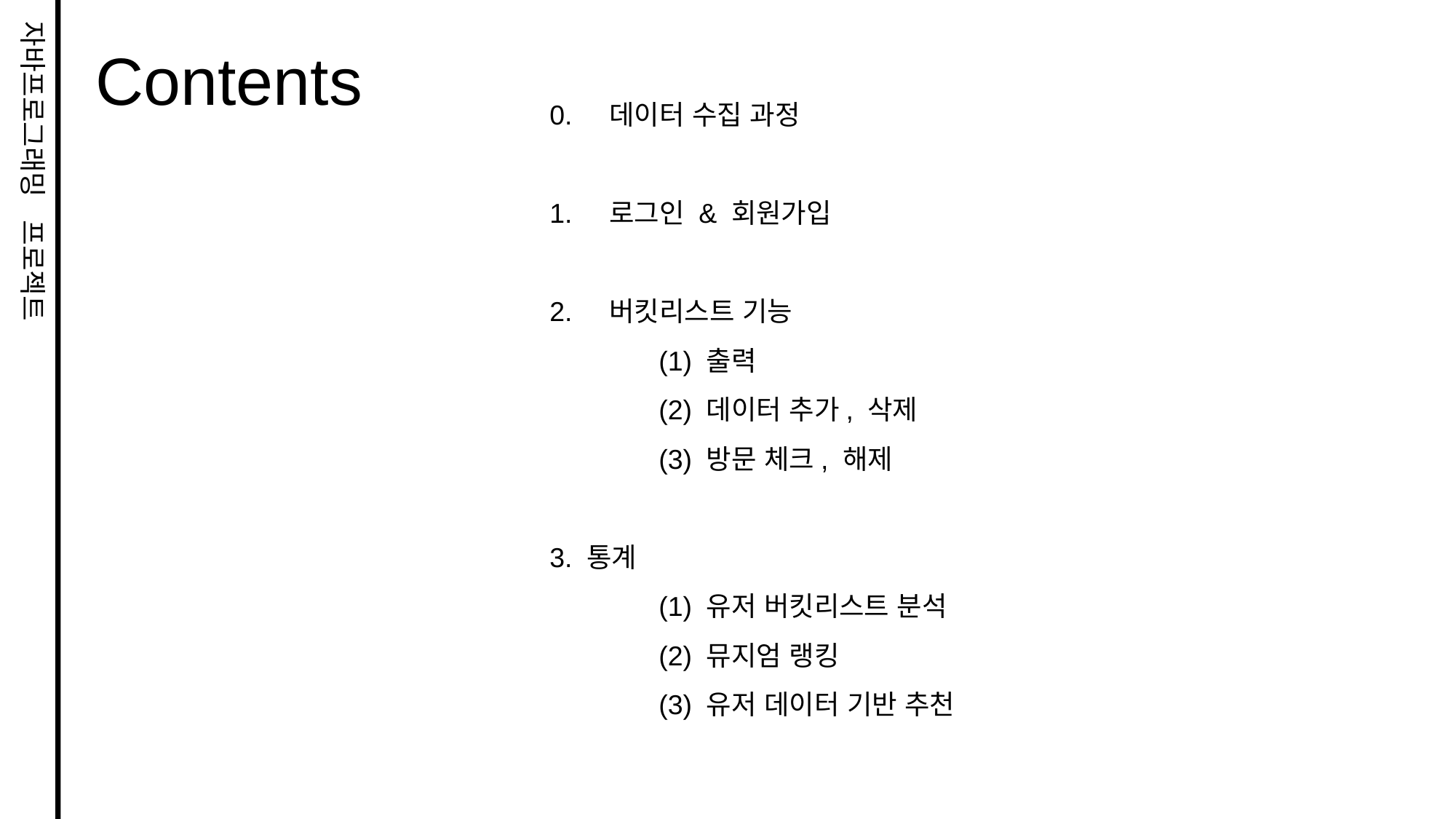

Contents

			0.    데이터 수집 과정

1.    로그인 & 회원가입

2.    버킷리스트 기능
	(1) 출력
	(2) 데이터 추가, 삭제
	(3) 방문 체크, 해제

3. 통계
	(1) 유저 버킷리스트 분석
	(2) 뮤지엄 랭킹
	(3) 유저 데이터 기반 추천

자바프로그래밍   프로젝트